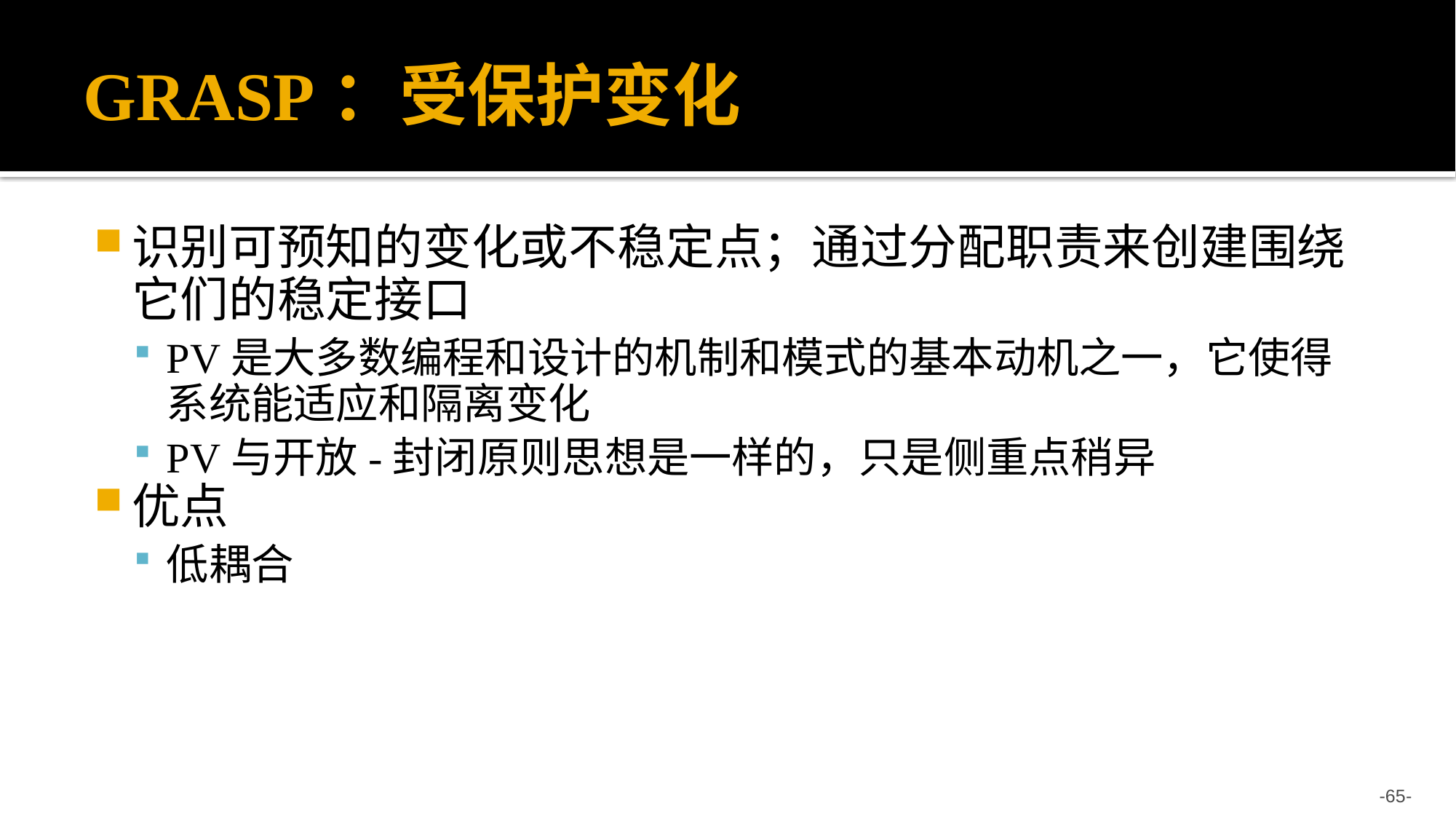

# GRASP：受保护变化
识别可预知的变化或不稳定点；通过分配职责来创建围绕它们的稳定接口
PV是大多数编程和设计的机制和模式的基本动机之一，它使得系统能适应和隔离变化
PV与开放-封闭原则思想是一样的，只是侧重点稍异
优点
低耦合
-65-